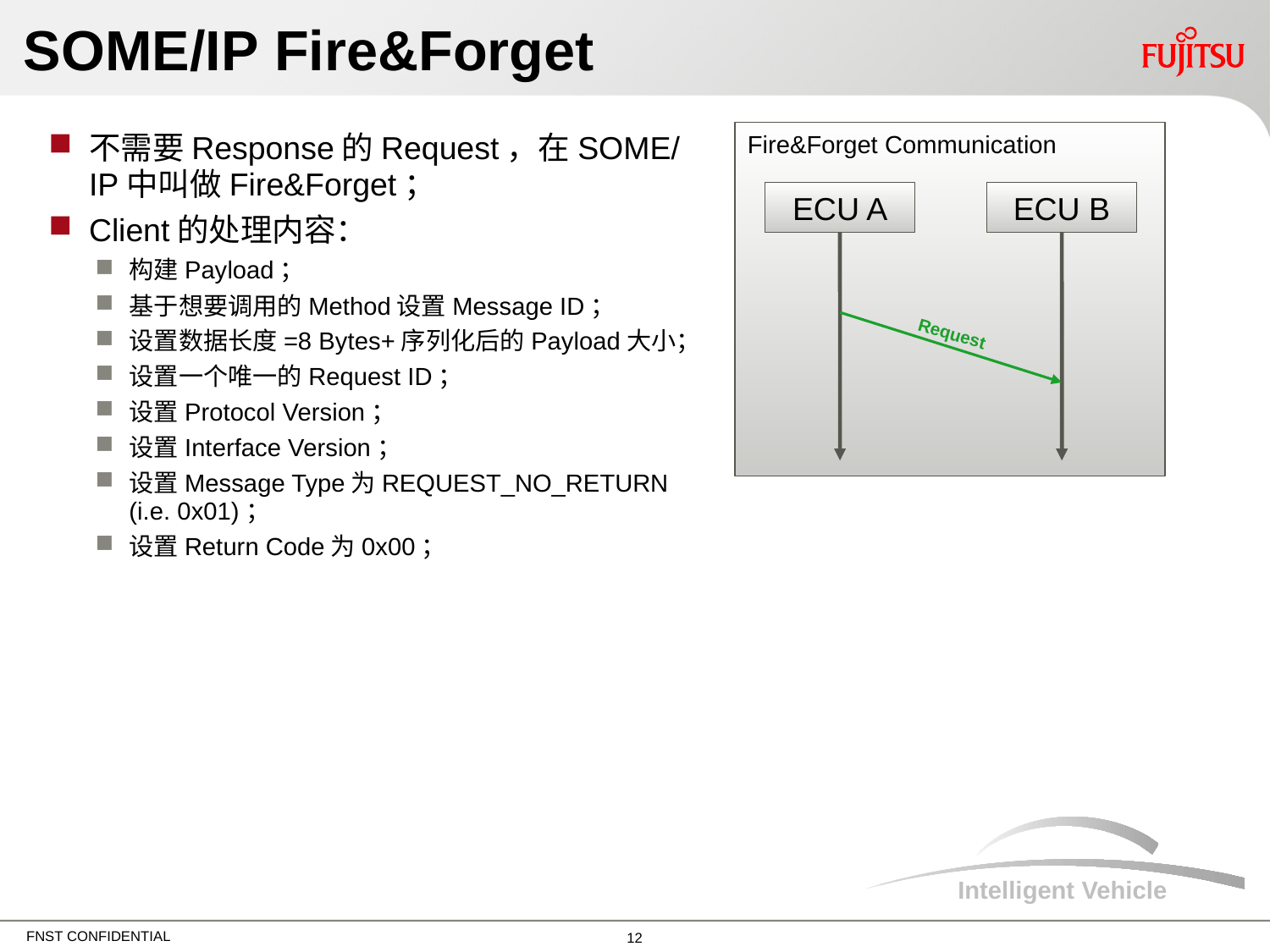

# SOME/IP Fire&Forget

Fire&Forget Communication
ECU A
ECU B
Request
不需要Response的Request，在SOME/IP中叫做Fire&Forget；
Client的处理内容：
构建Payload；
基于想要调用的Method设置Message ID；
设置数据长度=8 Bytes+序列化后的Payload大小；
设置一个唯一的Request ID；
设置Protocol Version；
设置Interface Version；
设置Message Type为REQUEST_NO_RETURN (i.e. 0x01)；
设置Return Code为0x00；

12